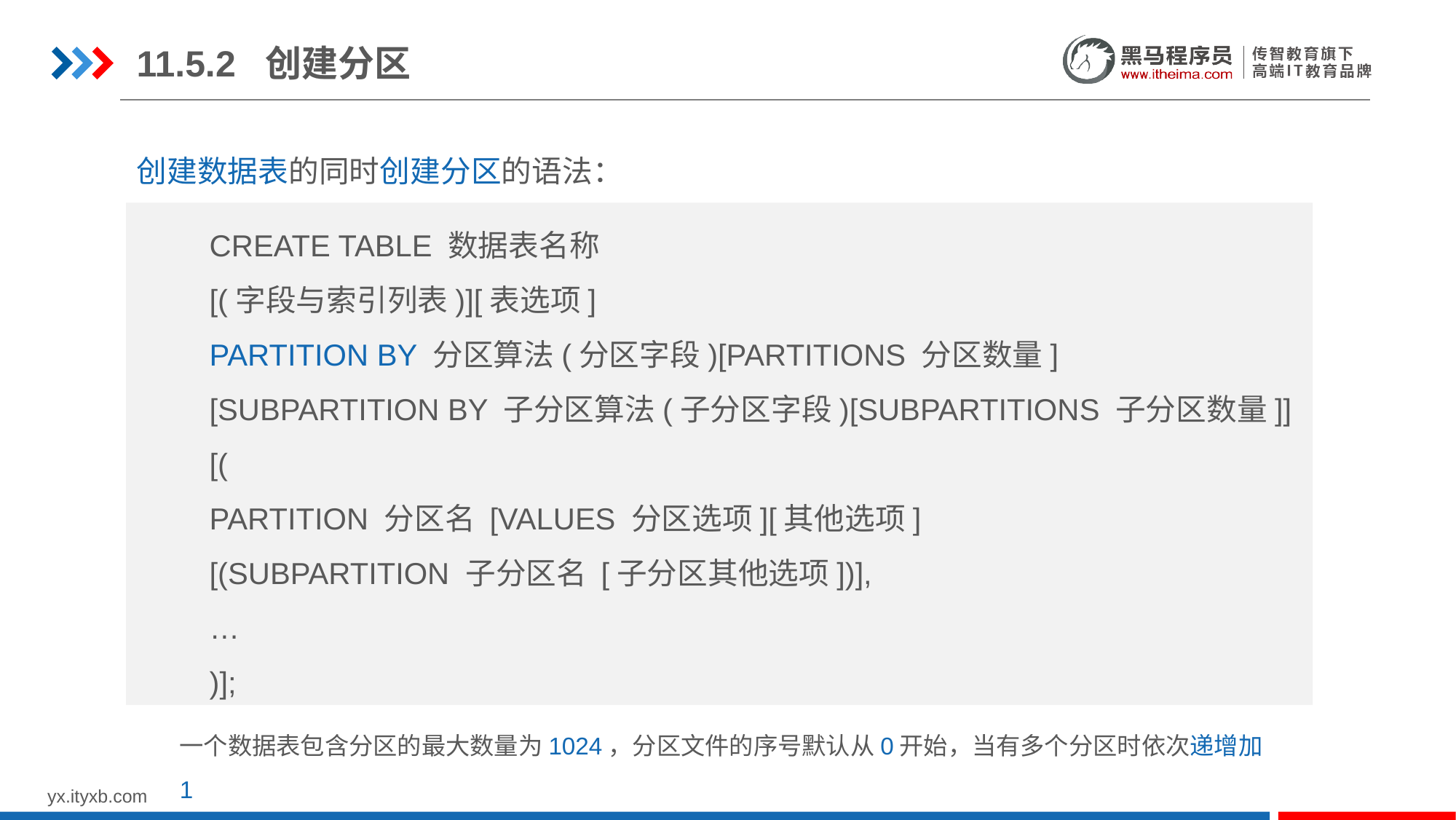

11.5.2  创建分区
创建数据表的同时创建分区的语法：
CREATE TABLE 数据表名称
[(字段与索引列表)][表选项]
PARTITION BY 分区算法(分区字段)[PARTITIONS 分区数量]
[SUBPARTITION BY 子分区算法(子分区字段)[SUBPARTITIONS 子分区数量]]
[(
PARTITION 分区名 [VALUES 分区选项][其他选项]
[(SUBPARTITION 子分区名 [子分区其他选项])],
…
)];
一个数据表包含分区的最大数量为1024，分区文件的序号默认从0开始，当有多个分区时依次递增加1